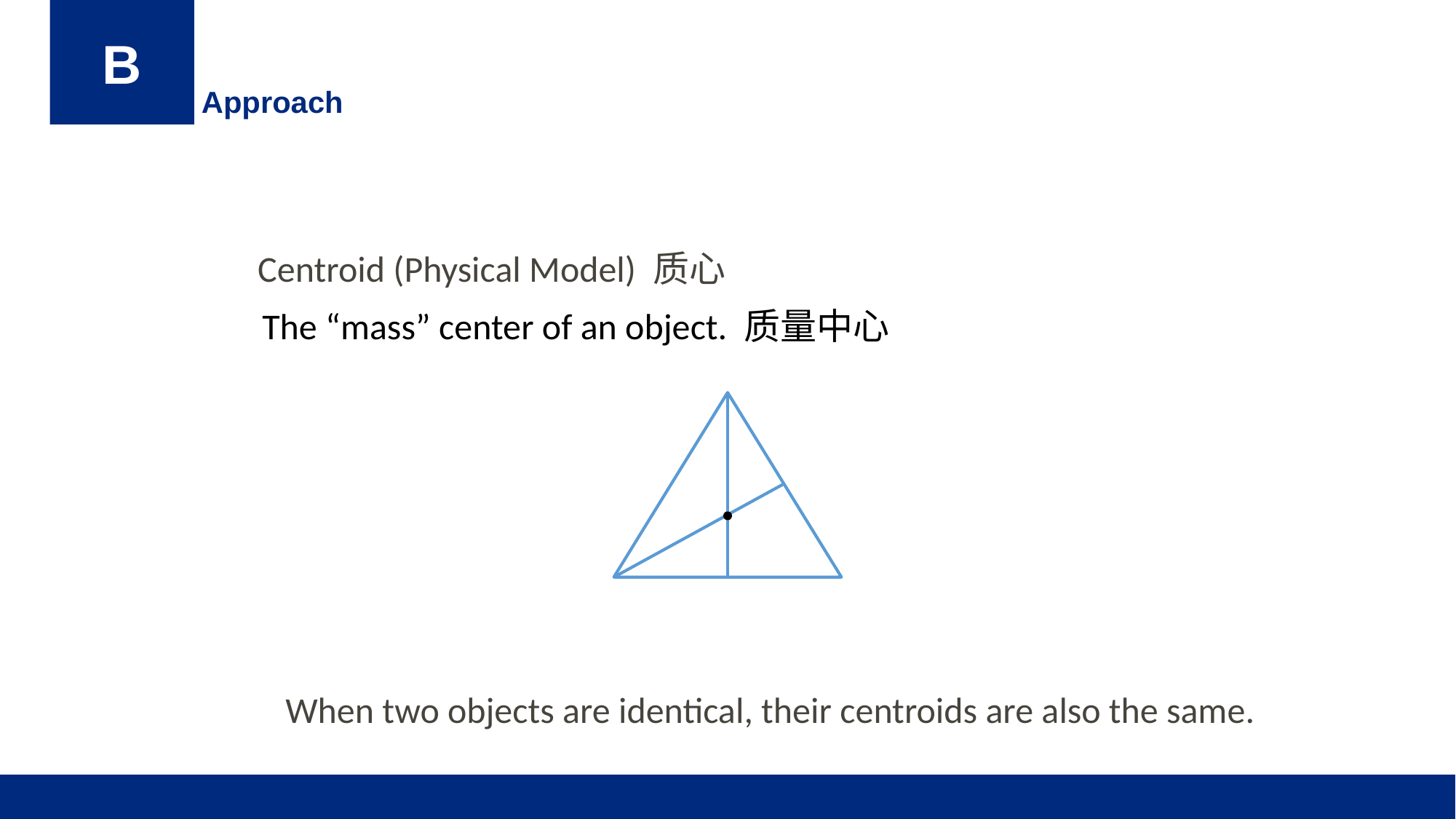

B
Approach
Centroid (Physical Model) 质心
The “mass” center of an object. 质量中心

When two objects are identical, their centroids are also the same.